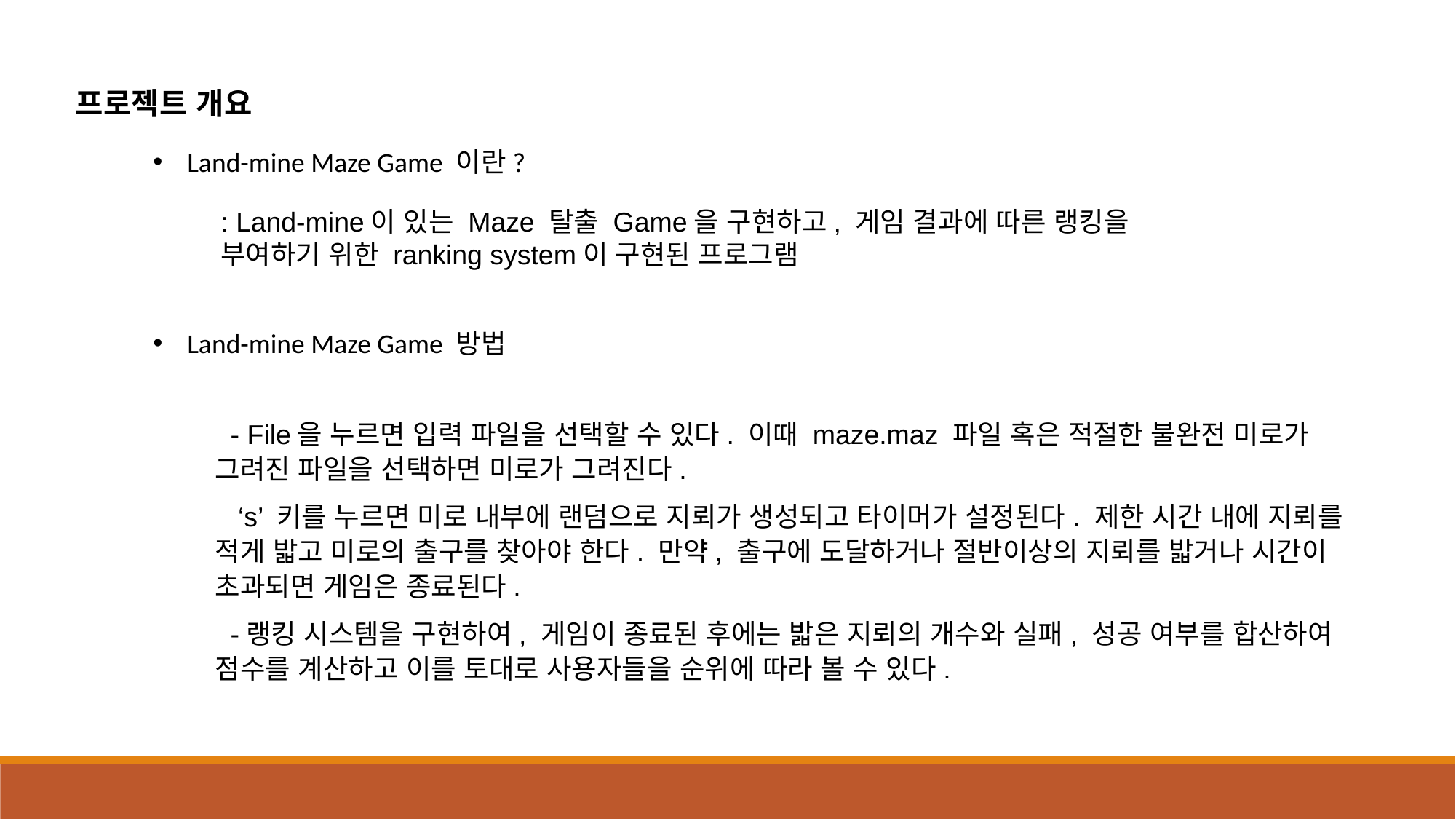

프로젝트 개요
Land-mine Maze Game 이란?
: Land-mine이 있는 Maze 탈출 Game을 구현하고, 게임 결과에 따른 랭킹을 부여하기 위한 ranking system이 구현된 프로그램
Land-mine Maze Game 방법
- File을 누르면 입력 파일을 선택할 수 있다. 이때 maze.maz 파일 혹은 적절한 불완전 미로가 그려진 파일을 선택하면 미로가 그려진다.
 ‘s’ 키를 누르면 미로 내부에 랜덤으로 지뢰가 생성되고 타이머가 설정된다. 제한 시간 내에 지뢰를 적게 밟고 미로의 출구를 찾아야 한다. 만약, 출구에 도달하거나 절반이상의 지뢰를 밟거나 시간이 초과되면 게임은 종료된다.
-랭킹 시스템을 구현하여, 게임이 종료된 후에는 밟은 지뢰의 개수와 실패, 성공 여부를 합산하여 점수를 계산하고 이를 토대로 사용자들을 순위에 따라 볼 수 있다.